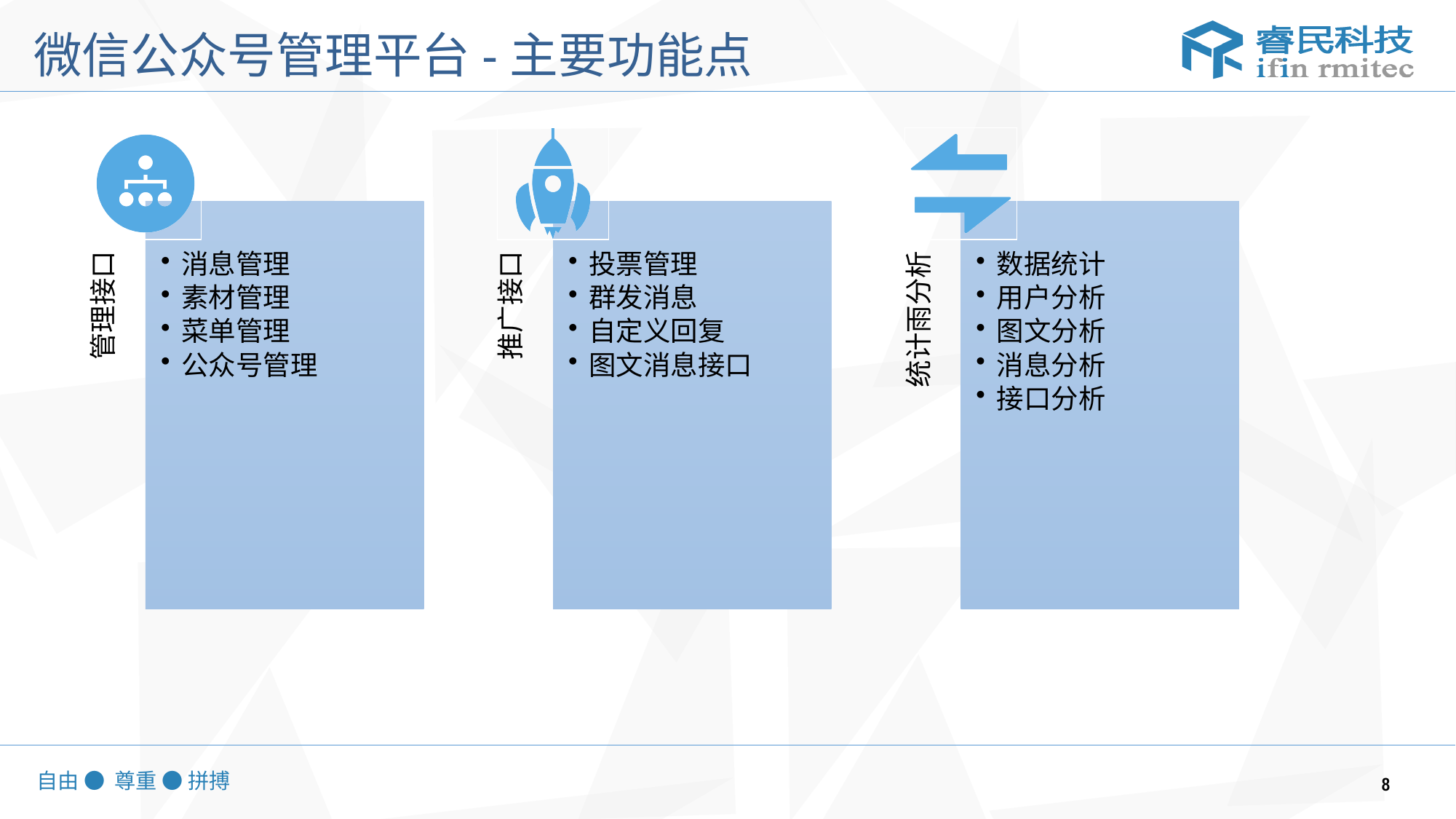

微信公众号管理平台-主要功能点
管理接口
消息管理
素材管理
菜单管理
公众号管理

推广接口
投票管理
群发消息
自定义回复
图文消息接口

统计雨分析
数据统计
用户分析
图文分析
消息分析
接口分析